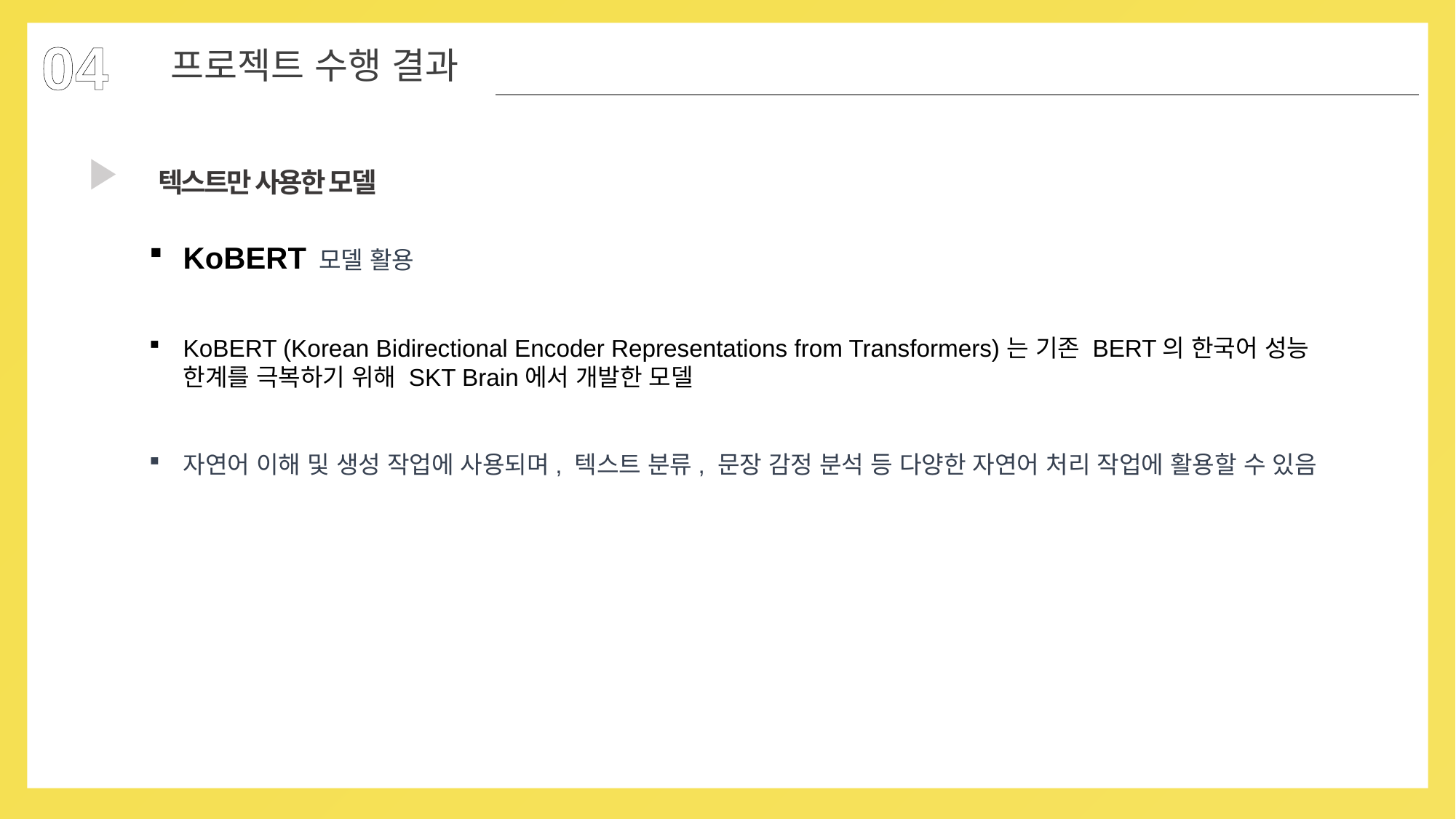

04
프로젝트 수행 결과
▶
텍스트만 사용한 모델
KoBERT 모델 활용

KoBERT (Korean Bidirectional Encoder Representations from Transformers)는 기존 BERT의 한국어 성능 한계를 극복하기 위해 SKT Brain에서 개발한 모델

자연어 이해 및 생성 작업에 사용되며, 텍스트 분류, 문장 감정 분석 등 다양한 자연어 처리 작업에 활용할 수 있음